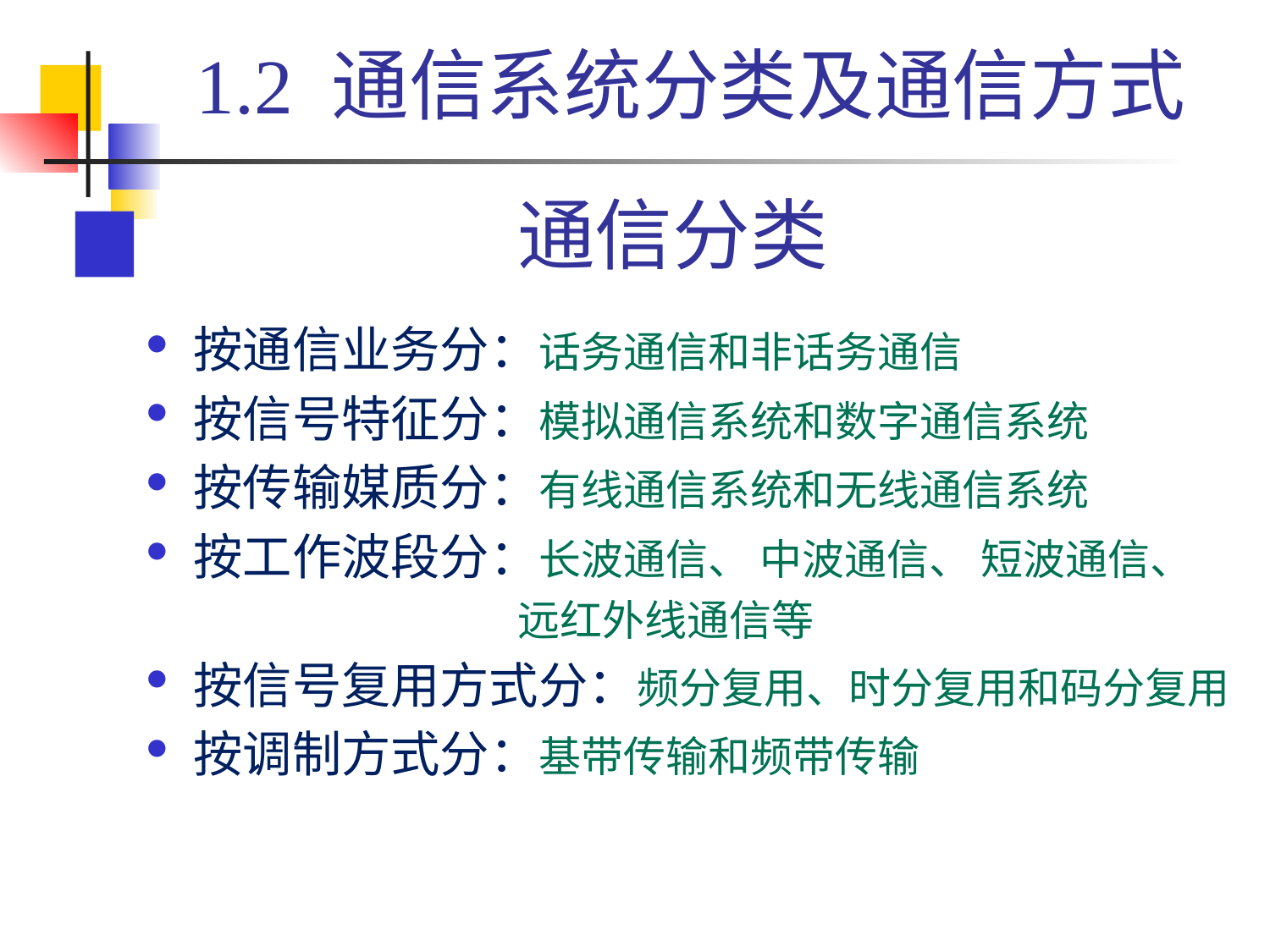

1.2 通信系统分类及通信方式
# 通信分类
按通信业务分：话务通信和非话务通信
按信号特征分：模拟通信系统和数字通信系统
按传输媒质分：有线通信系统和无线通信系统
按工作波段分：长波通信、 中波通信、 短波通信、
                                      远红外线通信等
按信号复用方式分：频分复用、时分复用和码分复用
按调制方式分：基带传输和频带传输